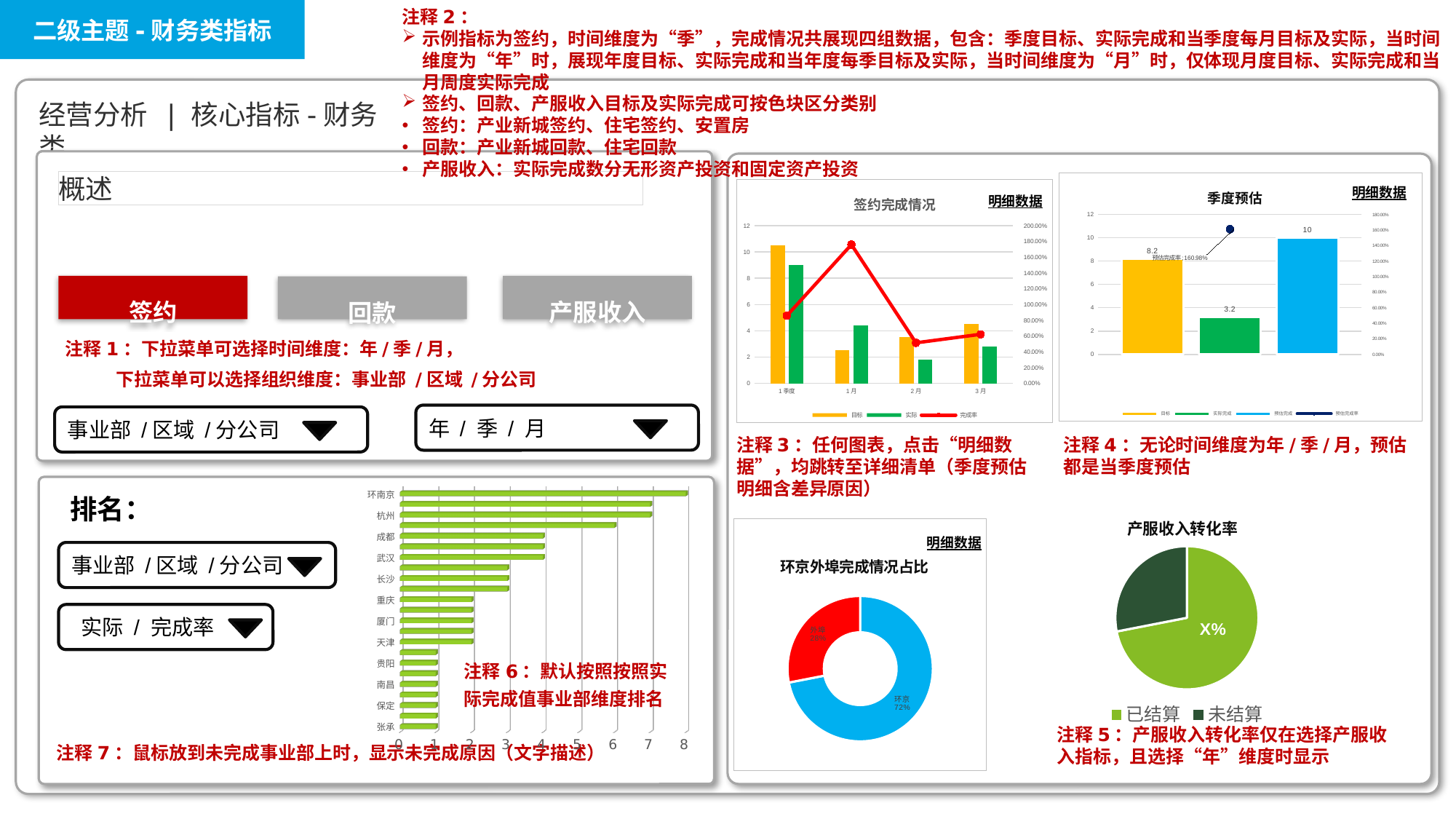

二级主题-财务类指标
注释2：
示例指标为签约，时间维度为“季”，完成情况共展现四组数据，包含：季度目标、实际完成和当季度每月目标及实际，当时间维度为“年”时，展现年度目标、实际完成和当年度每季目标及实际，当时间维度为“月”时，仅体现月度目标、实际完成和当月周度实际完成
签约、回款、产服收入目标及实际完成可按色块区分类别
签约：产业新城签约、住宅签约、安置房
回款：产业新城回款、住宅回款
产服收入：实际完成数分无形资产投资和固定资产投资

经营分析  | 核心指标-财务类

概述

### Chart: 季度预估

| Category | 目标 | 实际完成 | 预估完成 | 预估完成率 |
|---|---|---|---|---|
| 住宅供地 | 8.2 | 3.2 | 10.0 | 1.6097560975609757 |
明细数据

### Chart: 签约完成情况

| Category | 目标 | 实际 | 完成率 |
|---|---|---|---|
| 1季度 | 10.5 | 9.0 | 0.8571428571428571 |
| 1月 | 2.5 | 4.4 | 1.7600000000000002 |
| 2月 | 3.5 | 1.8 | 0.5142857142857143 |
| 3月 | 4.5 | 2.8 | 0.6222222222222222 |
明细数据
签约
产服收入
回款
注释1：下拉菜单可选择时间维度：年/季/月，
           下拉菜单可以选择组织维度：事业部 /区域 /分公司
年 / 季 / 月
事业部 /区域 /分公司

注释3：任何图表，点击“明细数据”，均跳转至详细清单（季度预估明细含差异原因）
注释4：无论时间维度为年/季/月，预估都是当季度预估

[unsupported chart]

排名：
产服收入转化率

### Chart: 环京外埠完成情况占比

| Category | 销售额 |
|---|---|
| 环京 | 8.2 |
| 外埠 | 3.2 |
明细数据
事业部 /区域 /分公司

### Chart

| Category | 应结算管理口径产服收入 |
|---|---|
| 已结算 | 8.2 |
| 未结算 | 3.2 |
 实际 / 完成率

注释5：产服收入转化率仅在选择产服收入指标，且选择“年”维度时显示
注释7：鼠标放到未完成事业部上时，显示未完成原因（文字描述）